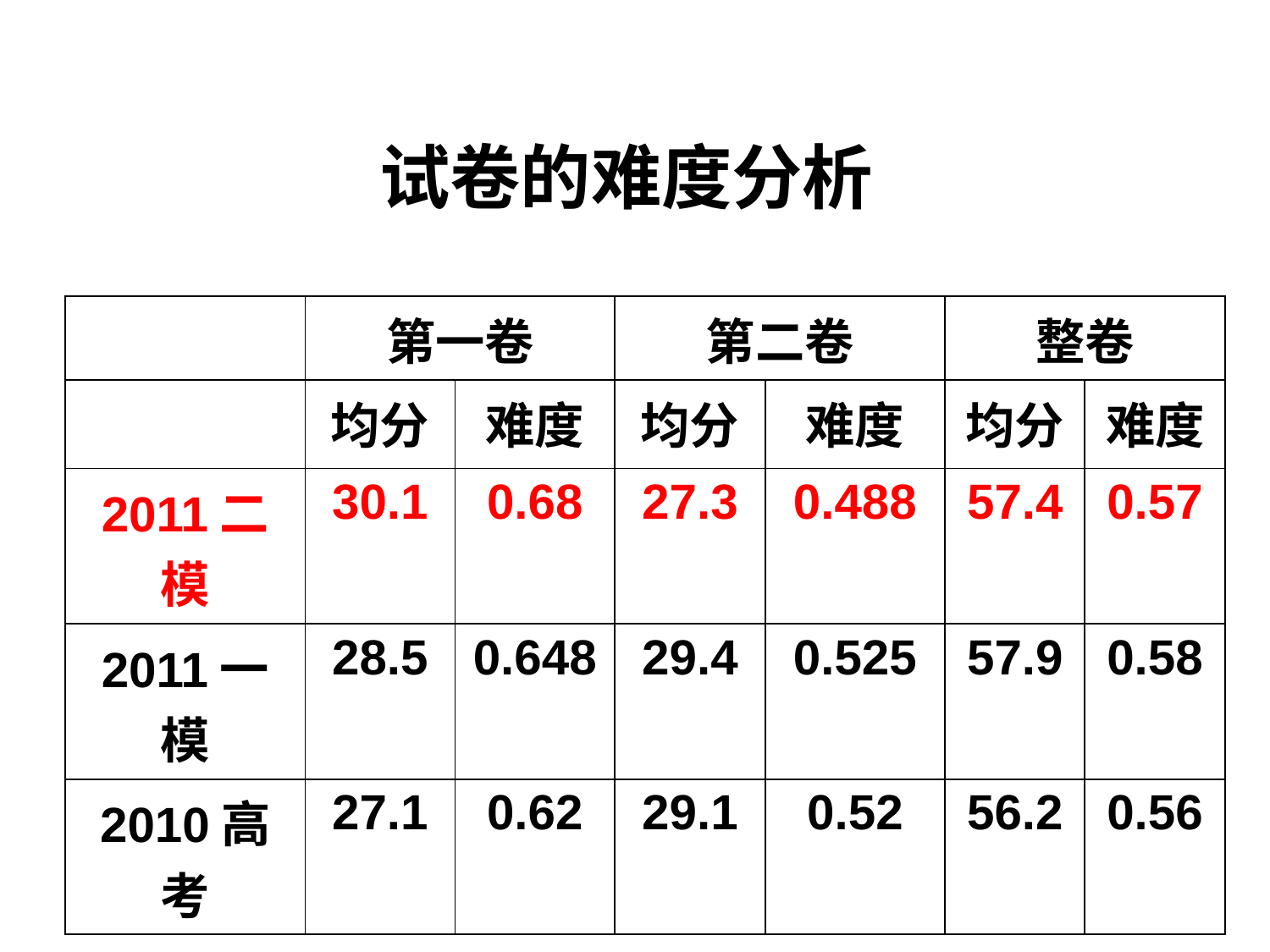

# 试卷的难度分析
|  | 第一卷 |  | 第二卷 |  | 整卷 |  |
| --- | --- | --- | --- | --- | --- | --- |
|  | 均分 | 难度 | 均分 | 难度 | 均分 | 难度 |
| 2011二模 | 30.1 | 0.68 | 27.3 | 0.488 | 57.4 | 0.57 |
| 2011一模 | 28.5 | 0.648 | 29.4 | 0.525 | 57.9 | 0.58 |
| 2010高考 | 27.1 | 0.62 | 29.1 | 0.52 | 56.2 | 0.56 |